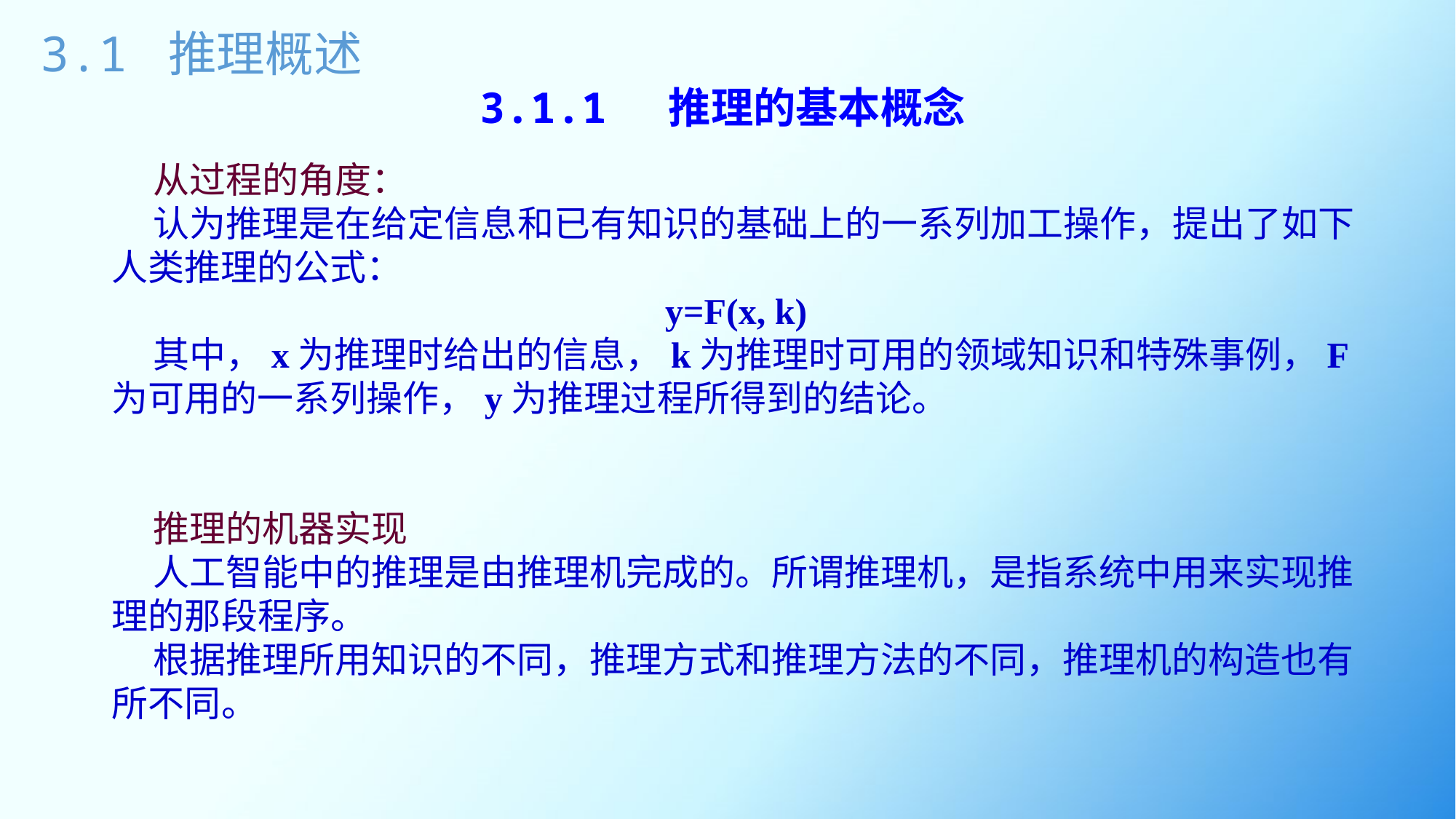

# 3.1 推理概述
 3.1.1  推理的基本概念
    从过程的角度：
    认为推理是在给定信息和已有知识的基础上的一系列加工操作，提出了如下人类推理的公式：
y=F(x, k)
    其中，x为推理时给出的信息，k为推理时可用的领域知识和特殊事例，F为可用的一系列操作，y为推理过程所得到的结论。
    推理的机器实现
    人工智能中的推理是由推理机完成的。所谓推理机，是指系统中用来实现推理的那段程序。
    根据推理所用知识的不同，推理方式和推理方法的不同，推理机的构造也有所不同。